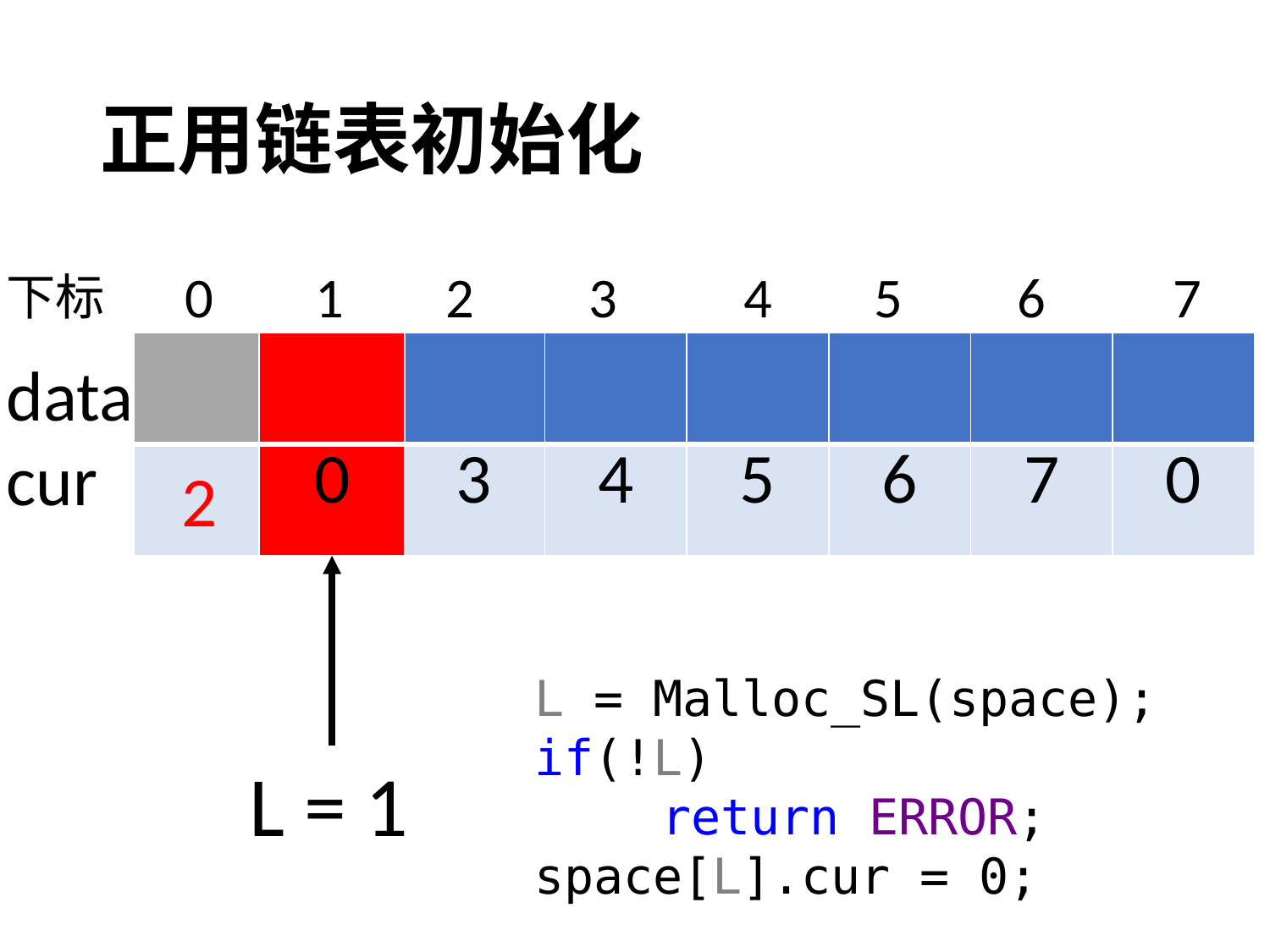

# 正用链表初始化
0        1        2         3          4        5         6          7
下标

data
cur
|  |
| --- |
| 0 |
|  |
| --- |
| 2 |
|  |  |  |  |  |  |  |  |
| --- | --- | --- | --- | --- | --- | --- | --- |
| 1 | 2 | 3 | 4 | 5 | 6 | 7 | 0 |
2
L = Malloc_SL(space);
if(!L)
	return ERROR;
space[L].cur = 0;
L = 1